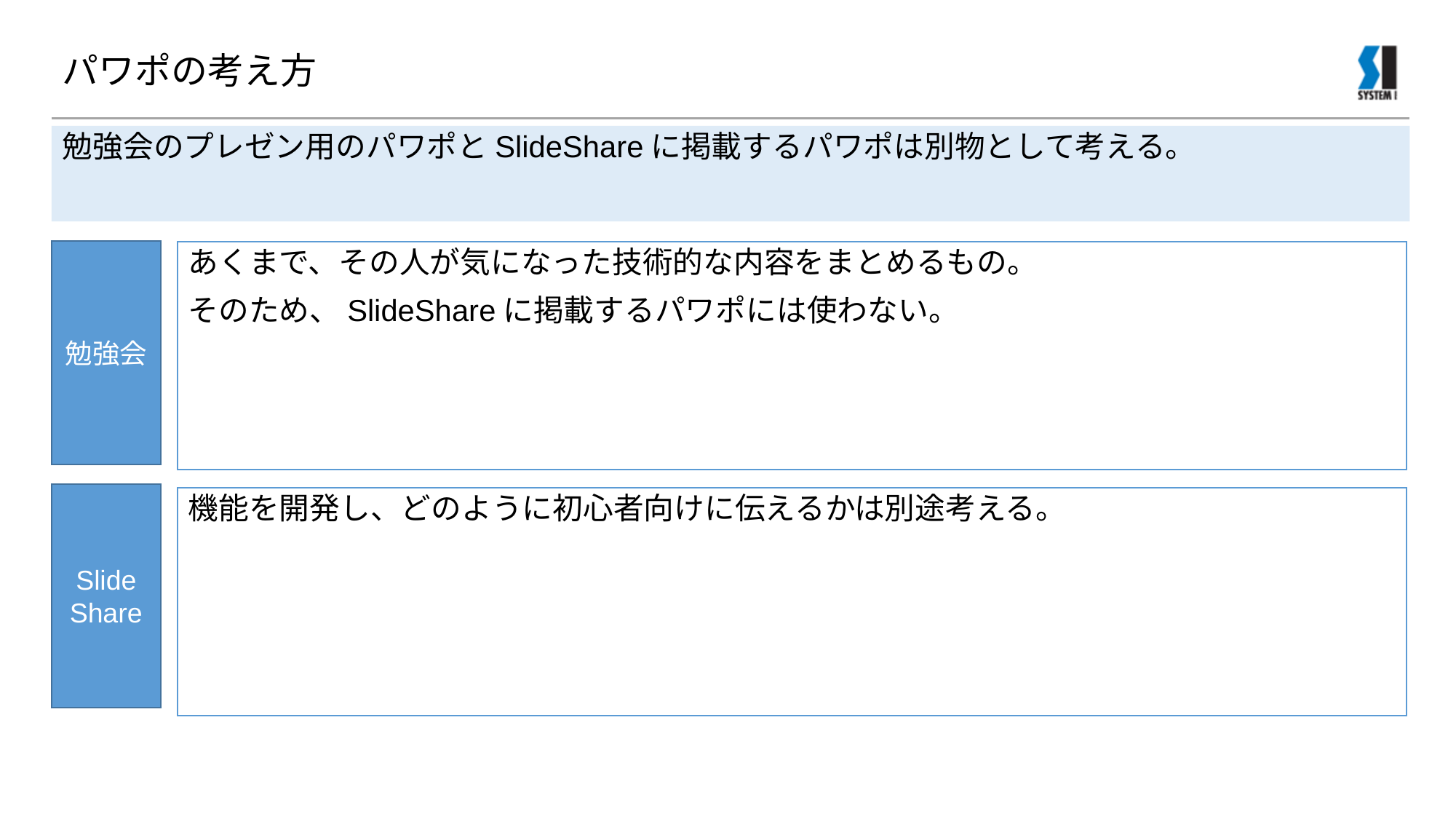

# パワポの考え方
勉強会のプレゼン用のパワポとSlideShareに掲載するパワポは別物として考える。
勉強会
あくまで、その人が気になった技術的な内容をまとめるもの。
そのため、SlideShareに掲載するパワポには使わない。
Slide
Share
機能を開発し、どのように初心者向けに伝えるかは別途考える。